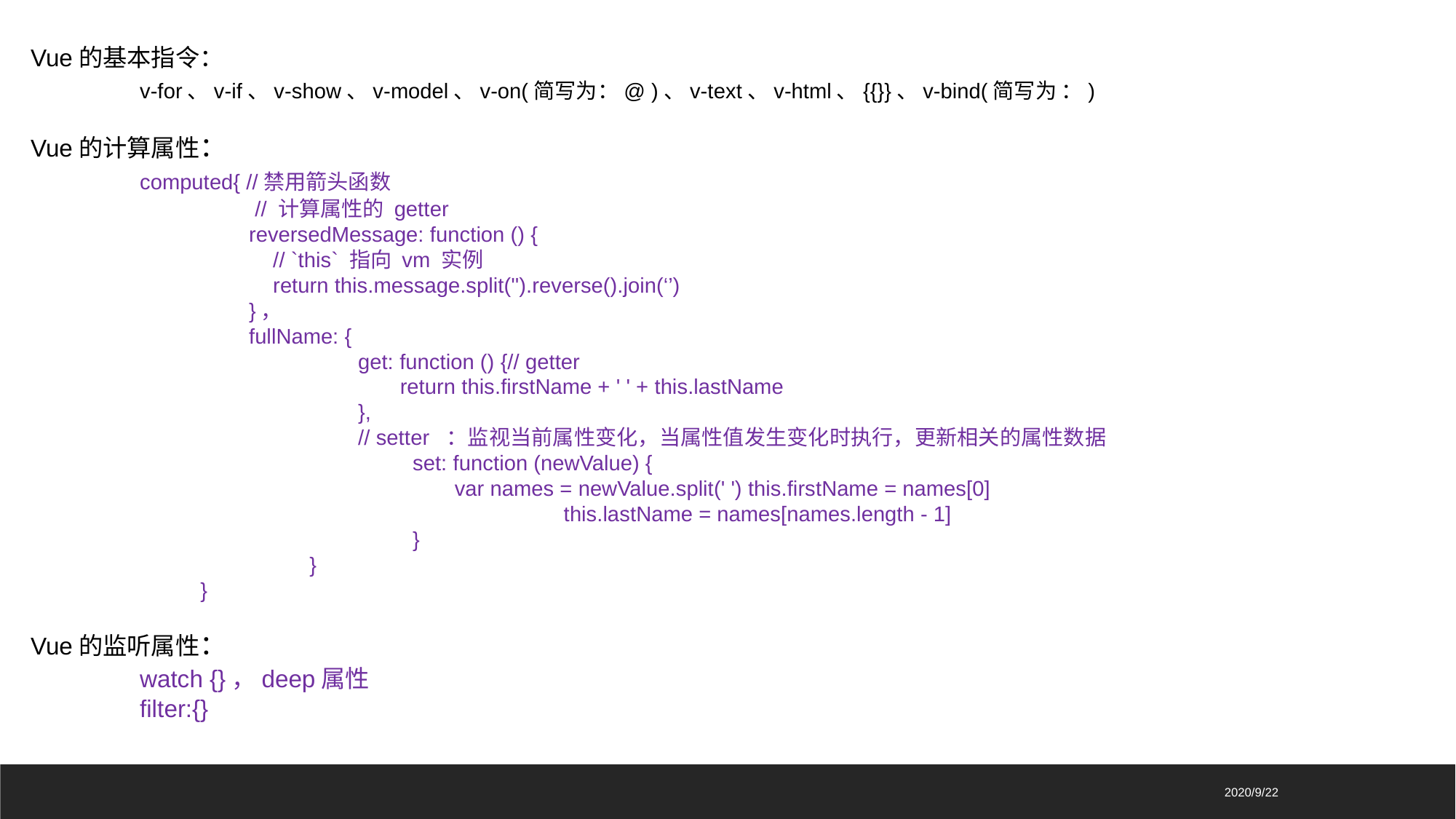

Vue的基本指令：
	v-for、v-if、v-show、v-model、v-on(简写为：@ )、v-text、v-html、{{}}、v-bind(简写为 ：)

Vue的计算属性：
	computed{ //禁用箭头函数
		 // 计算属性的 getter
		reversedMessage: function () {
                                  	    // `this` 指向 vm 实例
		    return this.message.split('').reverse().join(‘’)
		}，
		fullName: {
			get: function () {// getter
			       return this.firstName + ' ' + this.lastName
			},
			// setter  ：监视当前属性变化，当属性值发生变化时执行，更新相关的属性数据
			set: function (newValue) {
			       var names = newValue.split(' ') this.firstName = names[0] 							       this.lastName = names[names.length - 1]
			}
		 }
	 }

Vue的监听属性：
	watch {}，deep属性
	filter:{}
2020/9/22